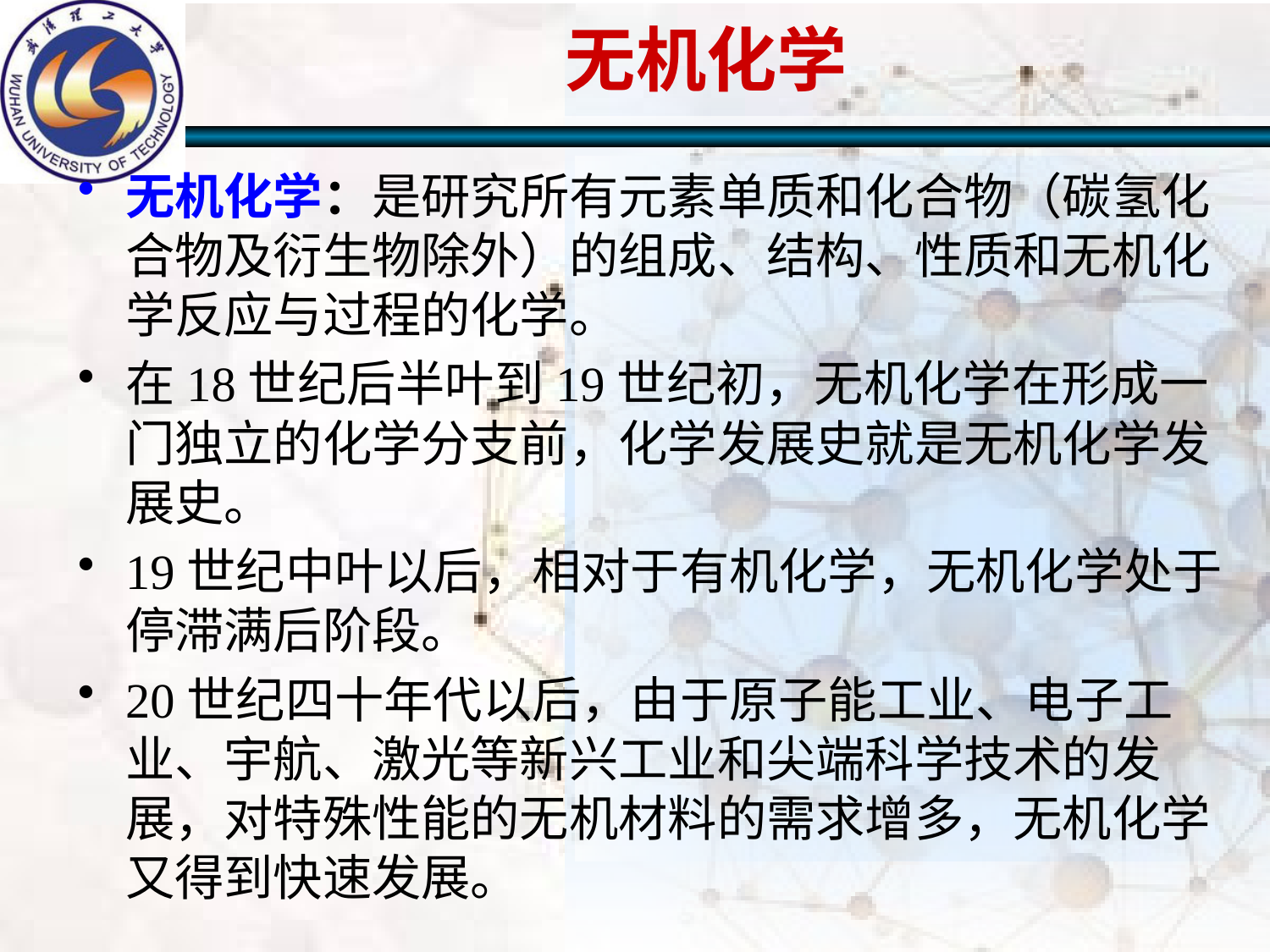

# 无机化学
无机化学：是研究所有元素单质和化合物（碳氢化合物及衍生物除外）的组成、结构、性质和无机化学反应与过程的化学。
在18世纪后半叶到19世纪初，无机化学在形成一门独立的化学分支前，化学发展史就是无机化学发展史。
19世纪中叶以后，相对于有机化学，无机化学处于停滞满后阶段。
20世纪四十年代以后，由于原子能工业、电子工业、宇航、激光等新兴工业和尖端科学技术的发展，对特殊性能的无机材料的需求增多，无机化学又得到快速发展。